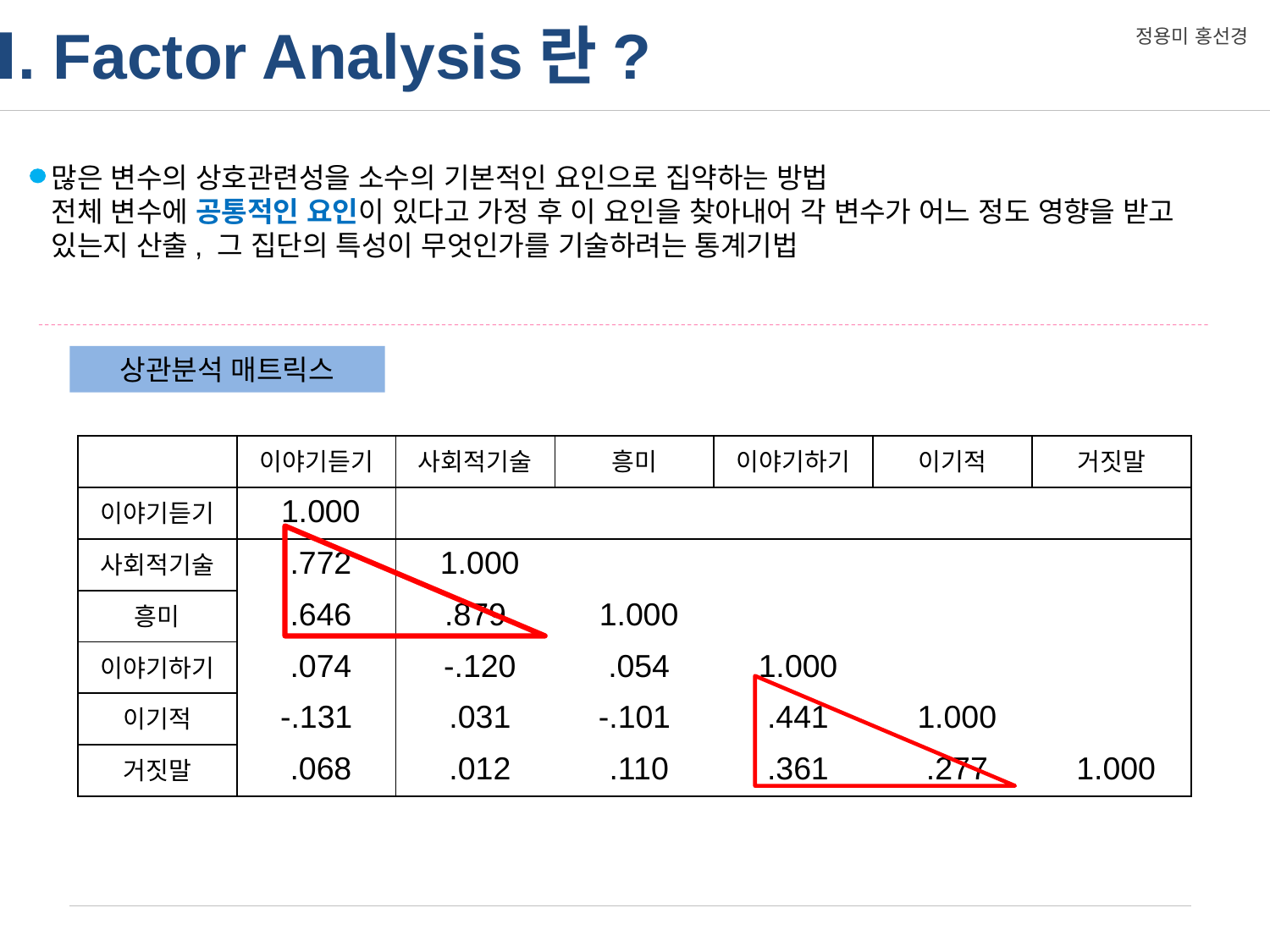

Ⅰ. Factor Analysis란?
정용미 홍선경
많은 변수의 상호관련성을 소수의 기본적인 요인으로 집약하는 방법
전체 변수에 공통적인 요인이 있다고 가정 후 이 요인을 찾아내어 각 변수가 어느 정도 영향을 받고
있는지 산출, 그 집단의 특성이 무엇인가를 기술하려는 통계기법

상관분석 매트릭스
|  | 이야기듣기 | 사회적기술 | 흥미 | 이야기하기 | 이기적 | 거짓말 |
| --- | --- | --- | --- | --- | --- | --- |
| 이야기듣기 | 1.000 |  |  |  |  |  |
| 사회적기술 | .772 | 1.000 |  |  |  |  |
| 흥미 | .646 | .879 | 1.000 |  |  |  |
| 이야기하기 | .074 | -.120 | .054 | 1.000 |  |  |
| 이기적 | -.131 | .031 | -.101 | .441 | 1.000 |  |
| 거짓말 | .068 | .012 | .110 | .361 | .277 | 1.000 |